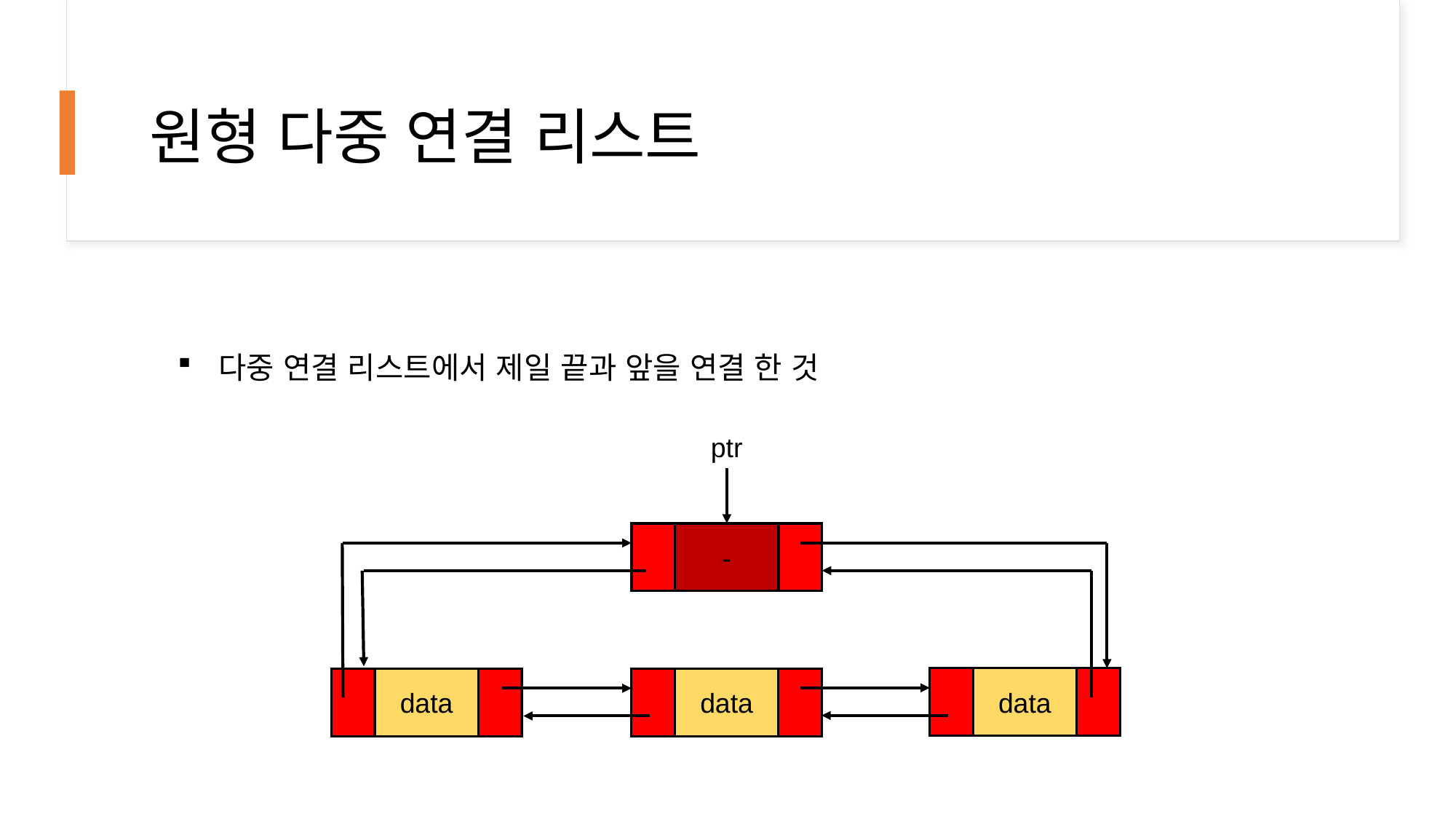

# 원형 다중 연결 리스트

다중 연결 리스트에서 제일 끝과 앞을 연결 한 것
ptr

-

data

data

data